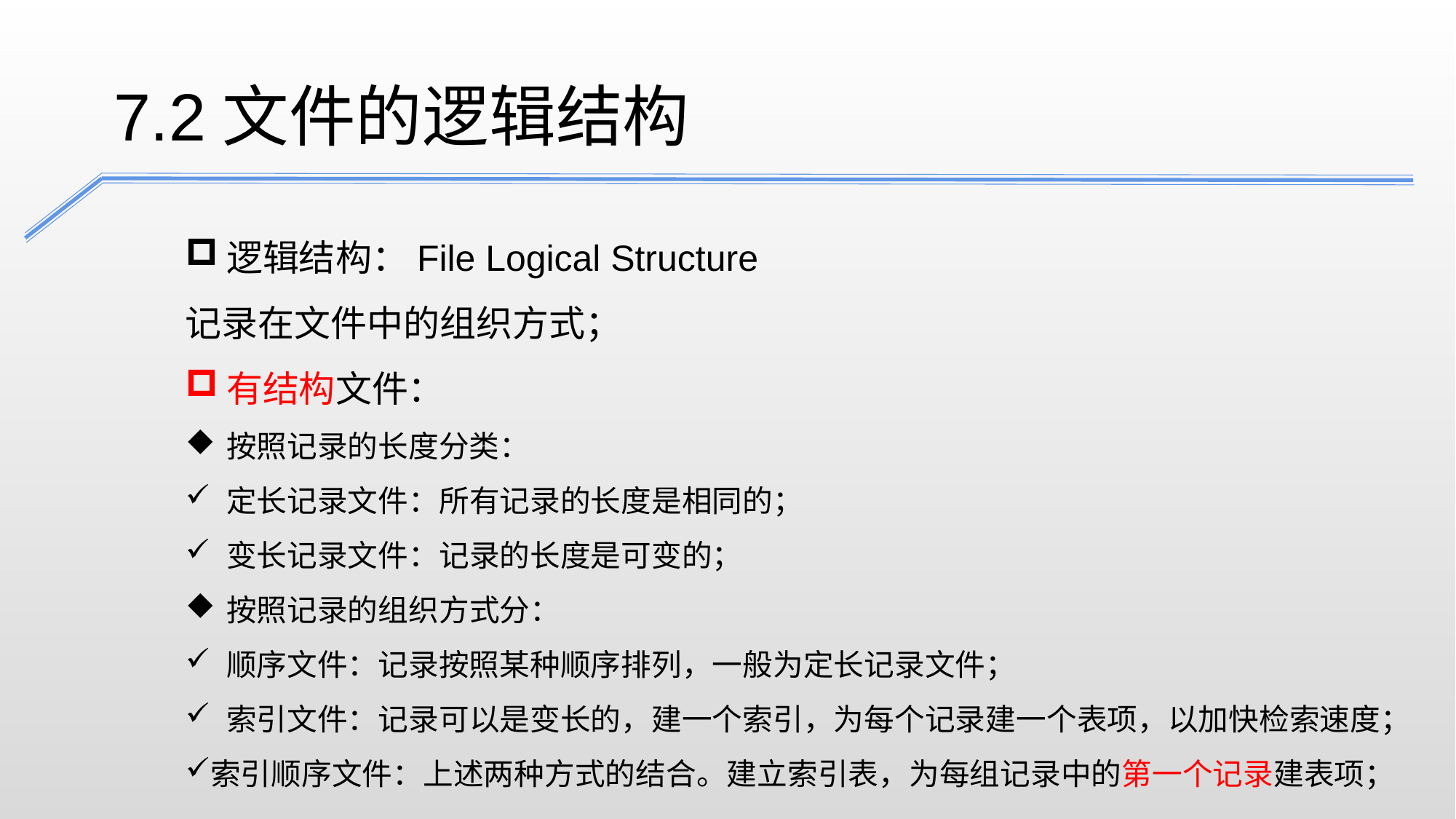

7.2文件的逻辑结构
逻辑结构：File Logical Structure
记录在文件中的组织方式；
有结构文件：
按照记录的长度分类：
定长记录文件：所有记录的长度是相同的；
变长记录文件：记录的长度是可变的；
按照记录的组织方式分：
顺序文件：记录按照某种顺序排列，一般为定长记录文件；
索引文件：记录可以是变长的，建一个索引，为每个记录建一个表项，以加快检索速度；
索引顺序文件：上述两种方式的结合。建立索引表，为每组记录中的第一个记录建表项；